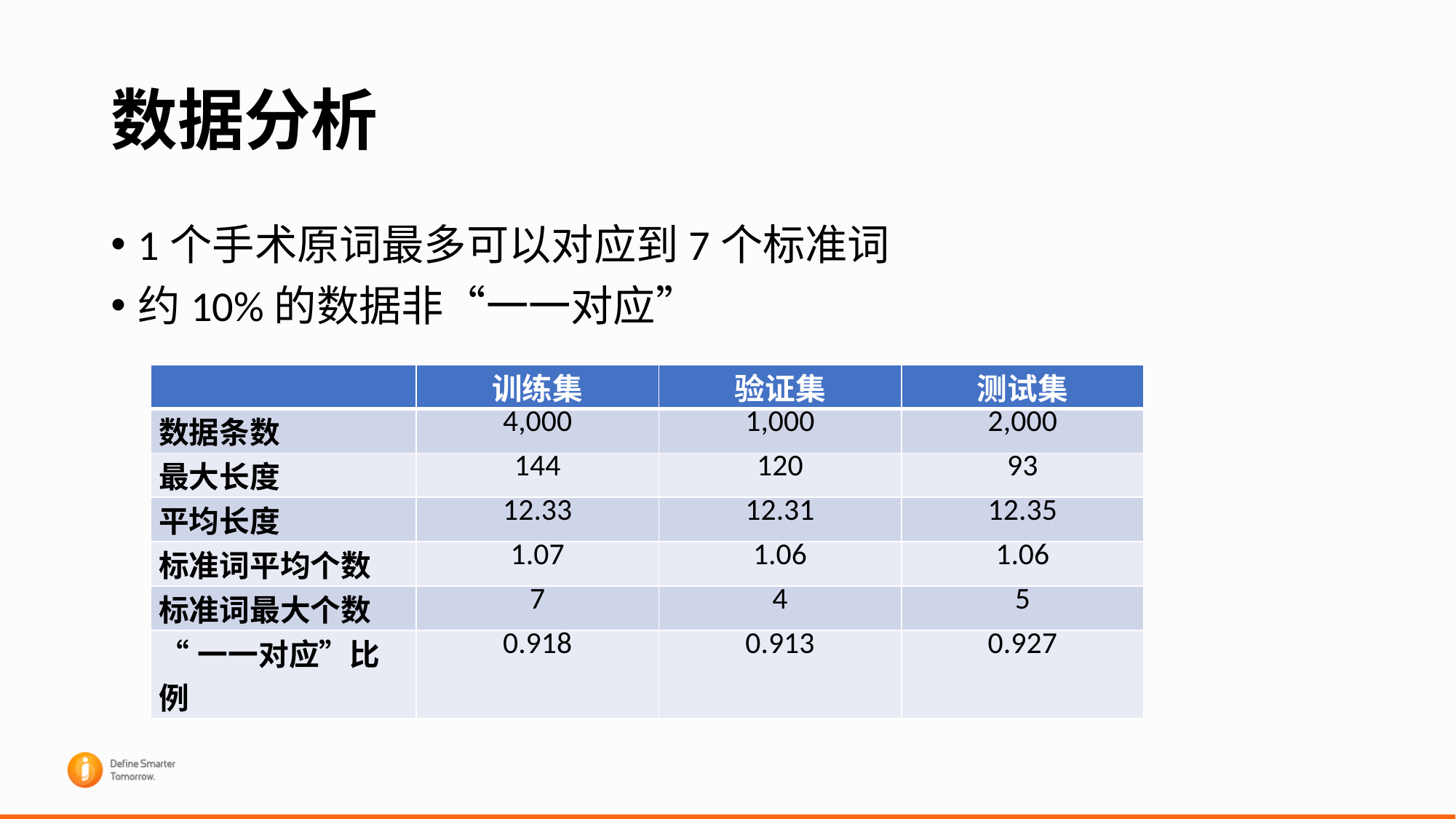

# 数据分析
1个手术原词最多可以对应到7个标准词
约10%的数据非“一一对应”
|  | 训练集 | 验证集 | 测试集 |
| --- | --- | --- | --- |
| 数据条数 | 4,000 | 1,000 | 2,000 |
| 最大长度 | 144 | 120 | 93 |
| 平均长度 | 12.33 | 12.31 | 12.35 |
| 标准词平均个数 | 1.07 | 1.06 | 1.06 |
| 标准词最大个数 | 7 | 4 | 5 |
| “一一对应”比例 | 0.918 | 0.913 | 0.927 |